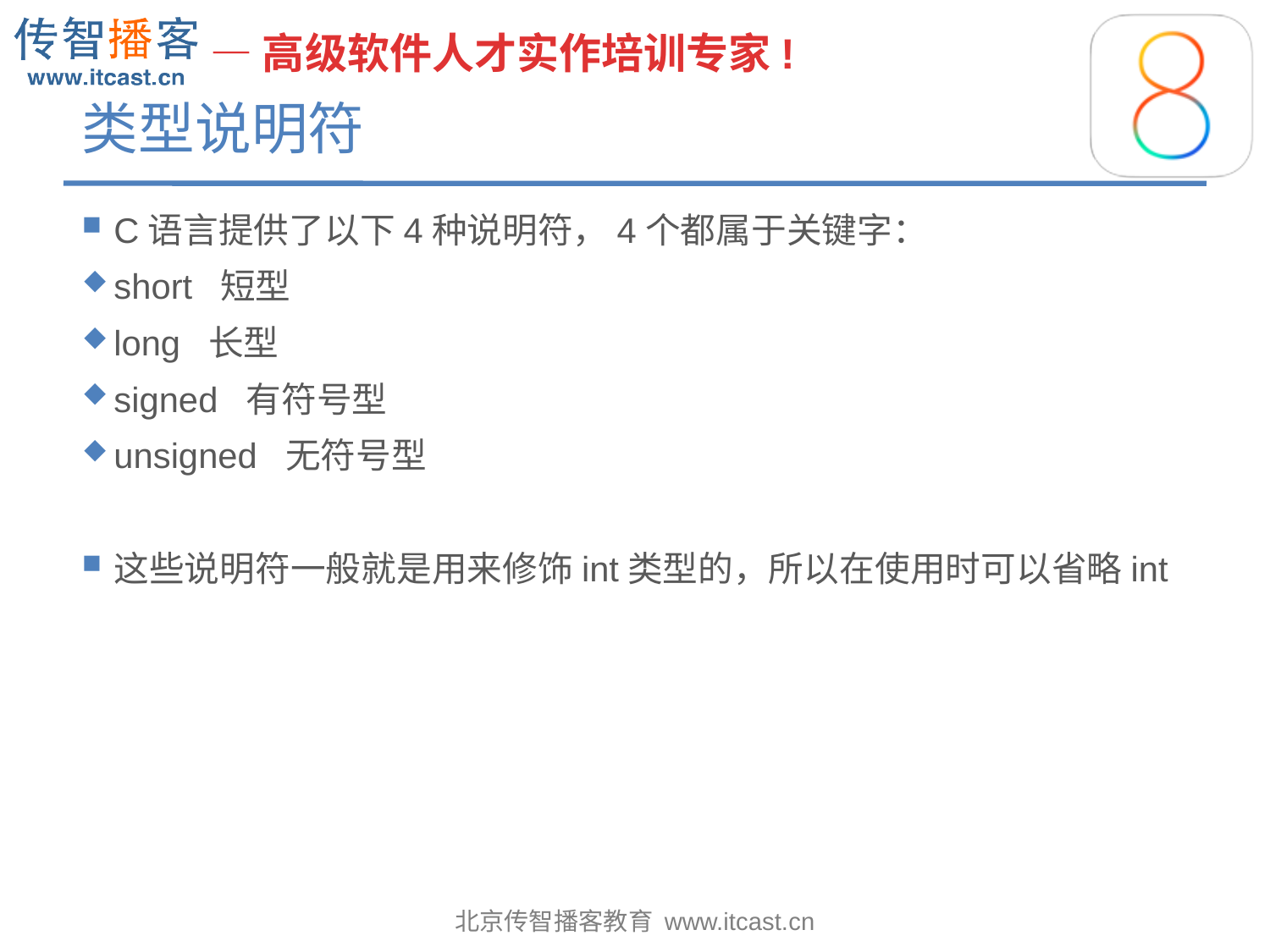

# 类型说明符
C语言提供了以下4种说明符，4个都属于关键字：
short  短型
long  长型
signed  有符号型
unsigned  无符号型

这些说明符一般就是用来修饰int类型的，所以在使用时可以省略int